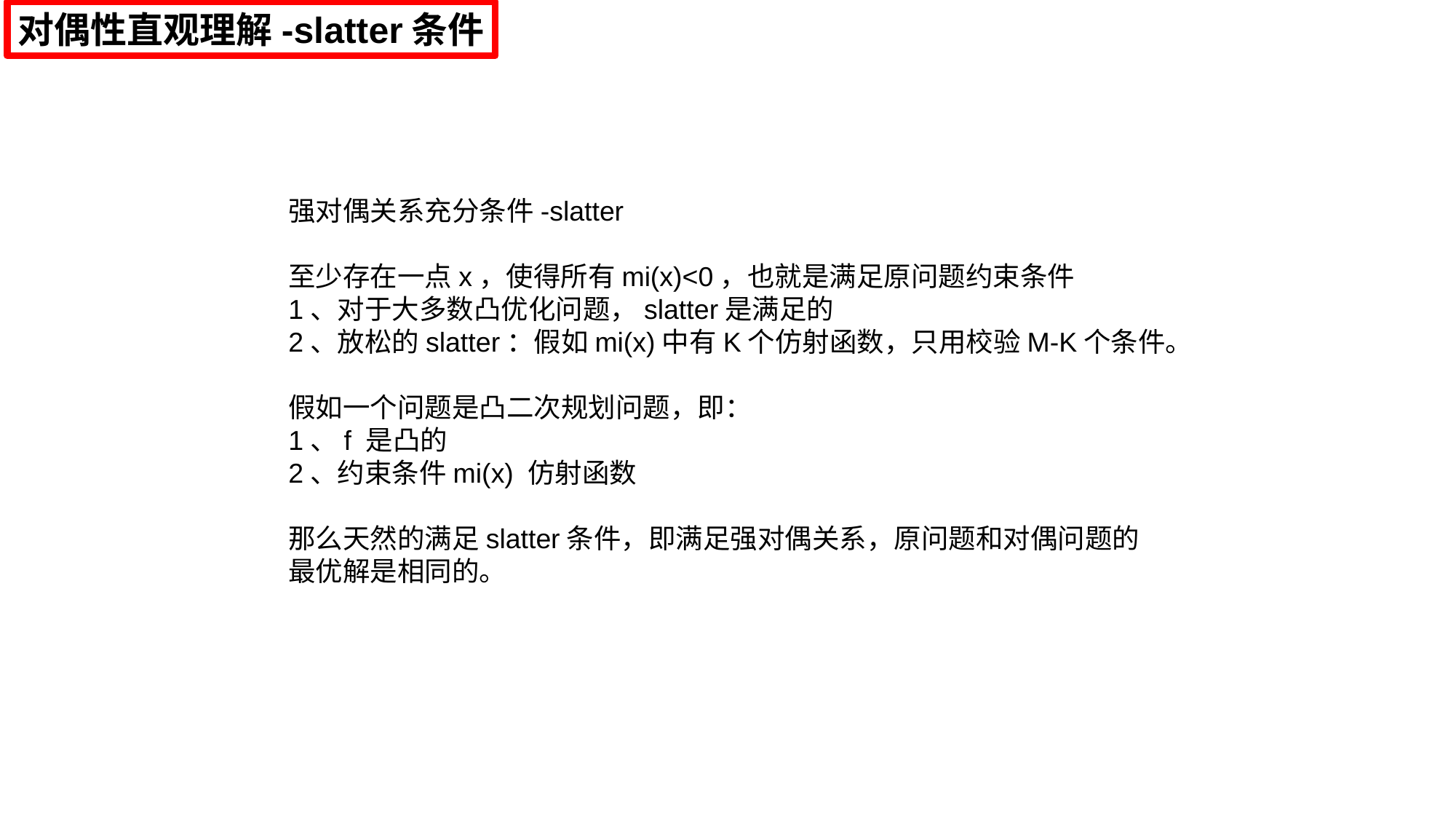

对偶性直观理解-slatter条件
强对偶关系充分条件-slatter

至少存在一点x，使得所有mi(x)<0，也就是满足原问题约束条件
1、对于大多数凸优化问题，slatter是满足的
2、放松的slatter：假如mi(x)中有K个仿射函数，只用校验M-K个条件。

假如一个问题是凸二次规划问题，即：
1、f 是凸的
2、约束条件mi(x) 仿射函数

那么天然的满足slatter条件，即满足强对偶关系，原问题和对偶问题的
最优解是相同的。